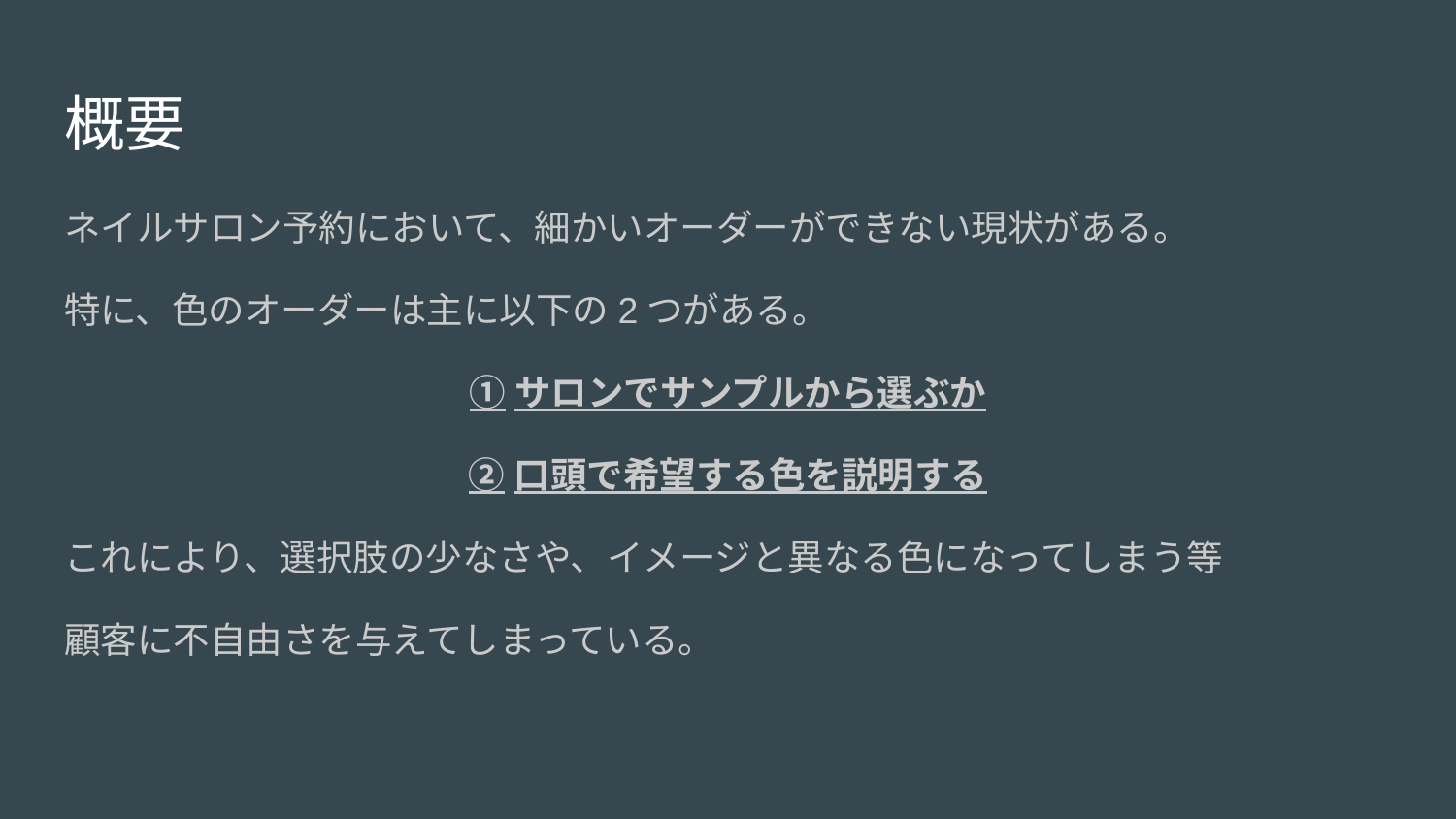

# 概要
ネイルサロン予約において、細かいオーダーができない現状がある。
特に、色のオーダーは主に以下の2つがある。
①サロンでサンプルから選ぶか
②口頭で希望する色を説明する
これにより、選択肢の少なさや、イメージと異なる色になってしまう等
顧客に不自由さを与えてしまっている。